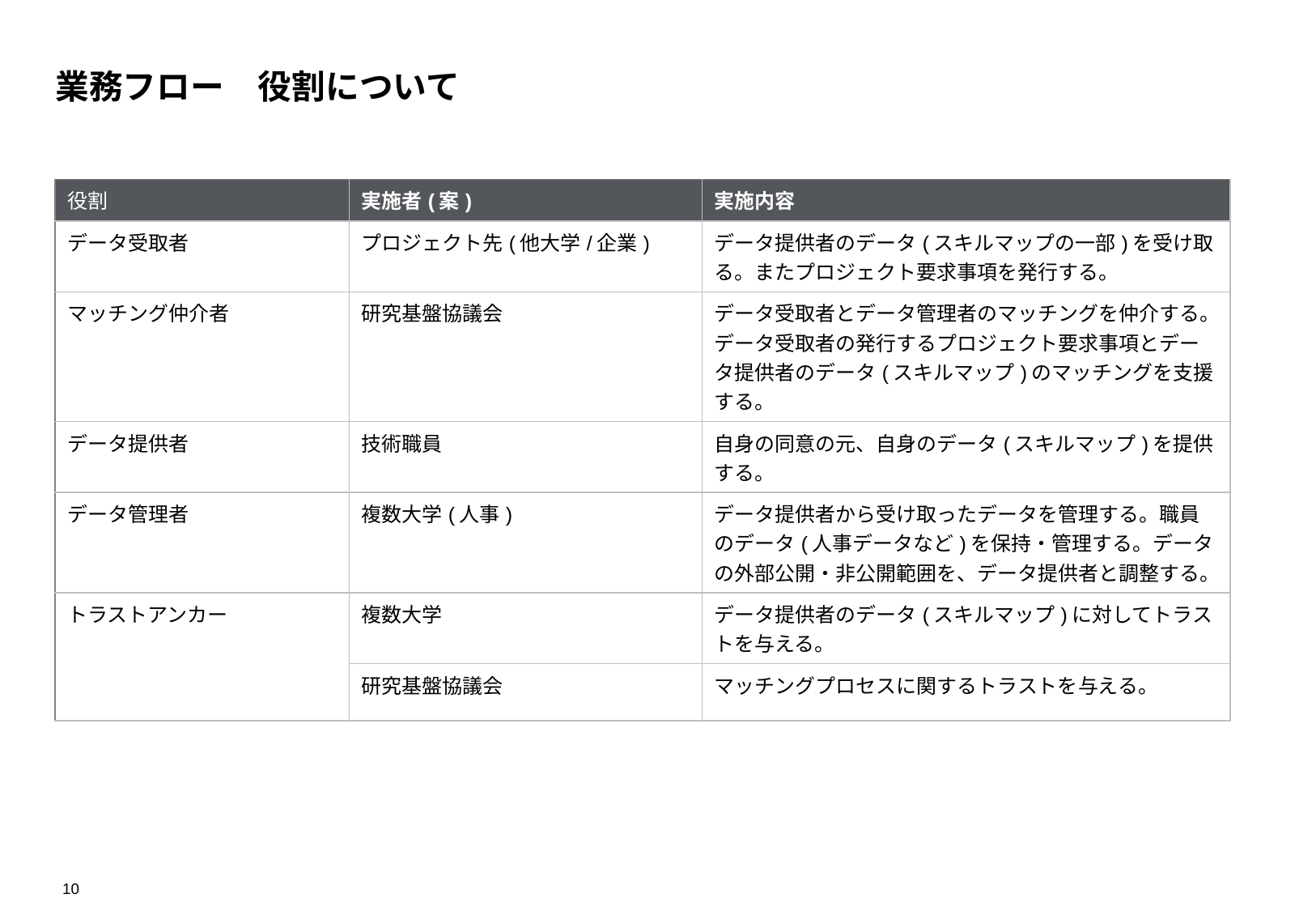

# 業務フロー　役割について
| 役割 | 実施者(案) | 実施内容 |
| --- | --- | --- |
| データ受取者 | プロジェクト先(他大学/企業) | データ提供者のデータ(スキルマップの一部)を受け取る。またプロジェクト要求事項を発行する。 |
| マッチング仲介者 | 研究基盤協議会 | データ受取者とデータ管理者のマッチングを仲介する。データ受取者の発行するプロジェクト要求事項とデータ提供者のデータ(スキルマップ)のマッチングを支援する。 |
| データ提供者 | 技術職員 | 自身の同意の元、自身のデータ(スキルマップ)を提供する。 |
| データ管理者 | 複数大学(人事) | データ提供者から受け取ったデータを管理する。職員のデータ(人事データなど)を保持・管理する。データの外部公開・非公開範囲を、データ提供者と調整する。 |
| トラストアンカー | 複数大学 | データ提供者のデータ(スキルマップ)に対してトラストを与える。 |
|  | 研究基盤協議会 | マッチングプロセスに関するトラストを与える。 |
10